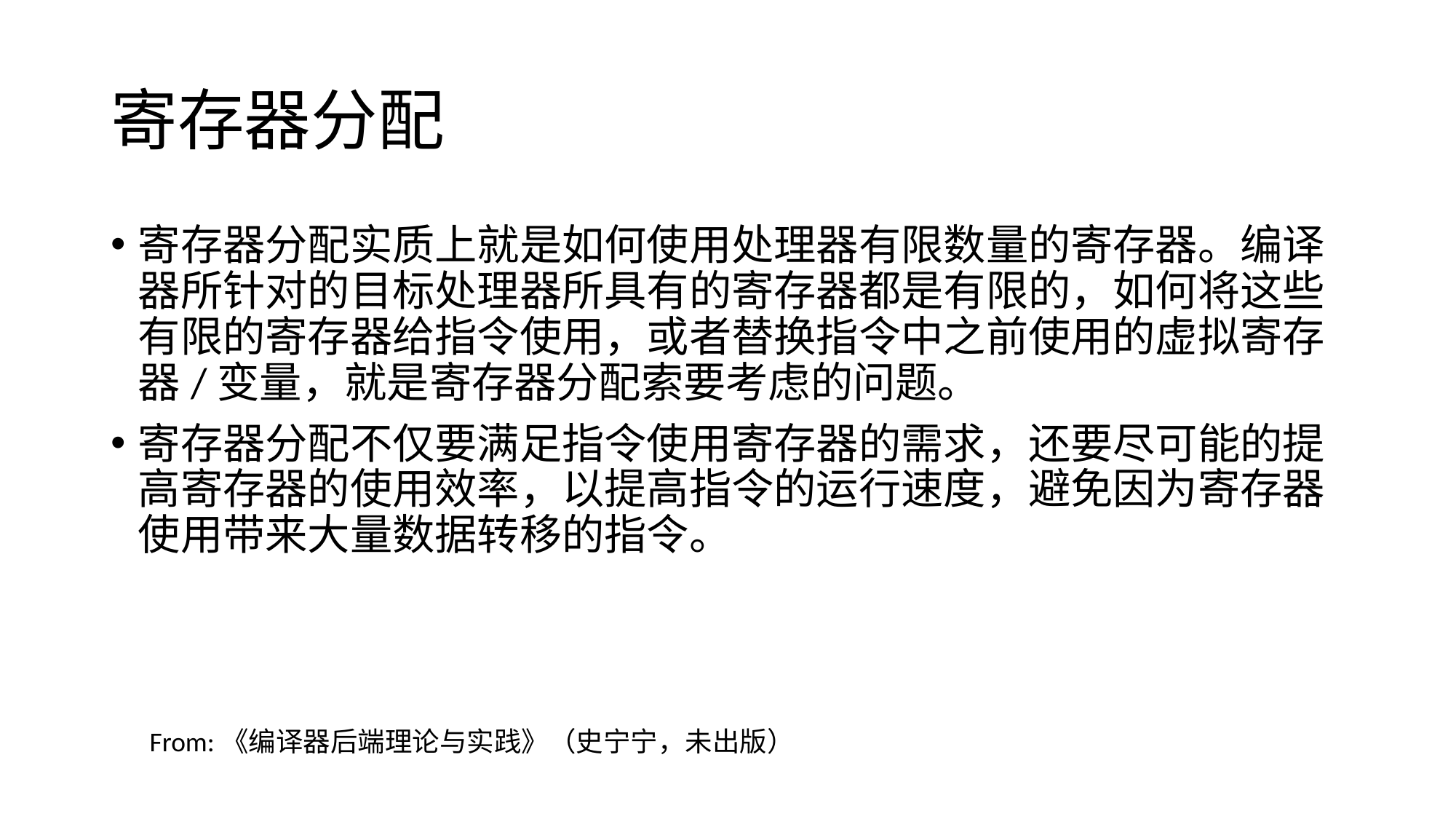

# 寄存器分配
寄存器分配实质上就是如何使用处理器有限数量的寄存器。编译器所针对的目标处理器所具有的寄存器都是有限的，如何将这些有限的寄存器给指令使用，或者替换指令中之前使用的虚拟寄存器/变量，就是寄存器分配索要考虑的问题。
寄存器分配不仅要满足指令使用寄存器的需求，还要尽可能的提高寄存器的使用效率，以提高指令的运行速度，避免因为寄存器使用带来大量数据转移的指令。
From:《编译器后端理论与实践》（史宁宁，未出版）